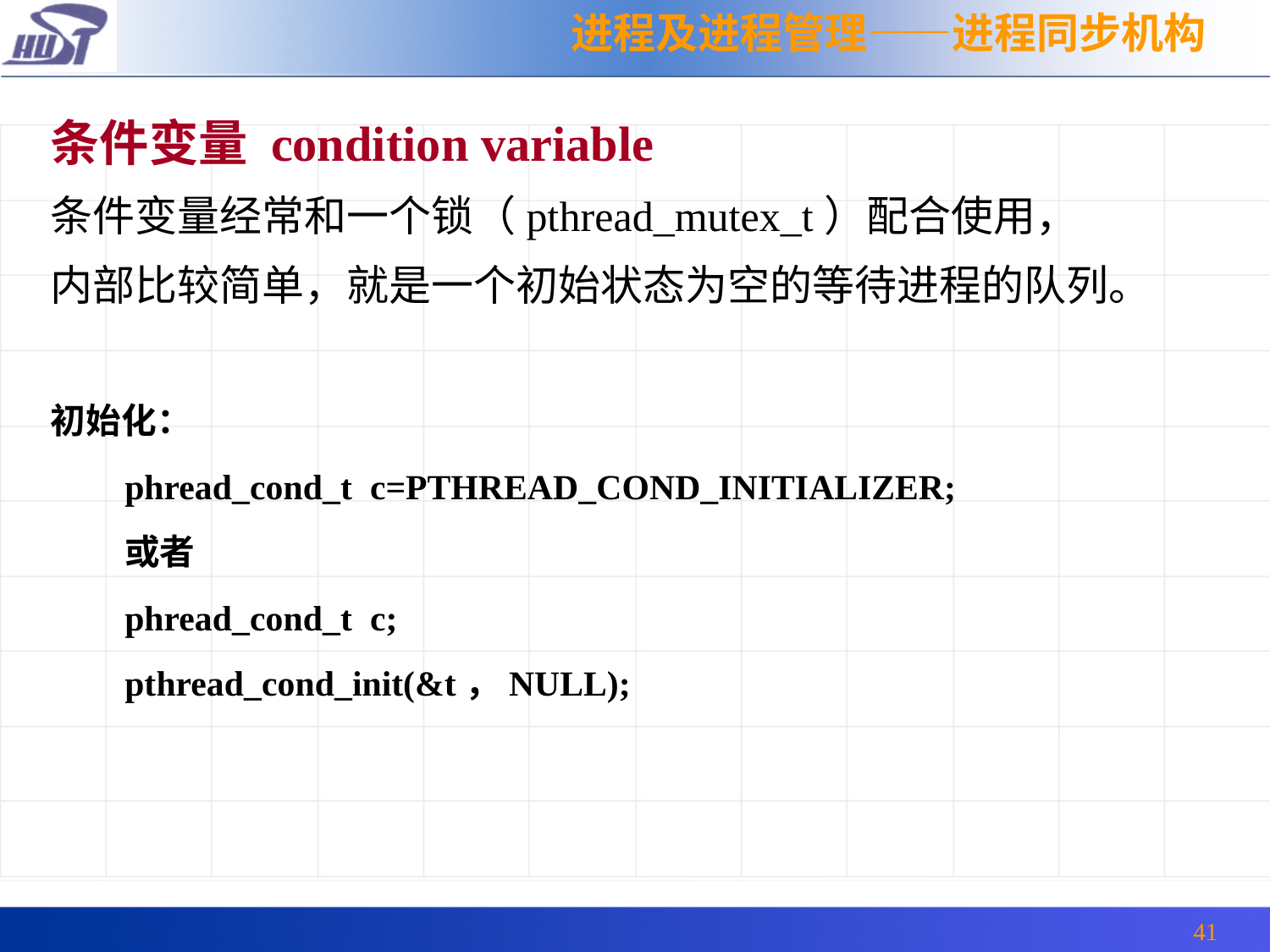

进程及进程管理——进程同步机构
条件变量 condition variable
条件变量经常和一个锁（pthread_mutex_t）配合使用，
内部比较简单，就是一个初始状态为空的等待进程的队列。

初始化：
	phread_cond_t  c=PTHREAD_COND_INITIALIZER;
	或者
	phread_cond_t  c;
	pthread_cond_init(&t，NULL);
41